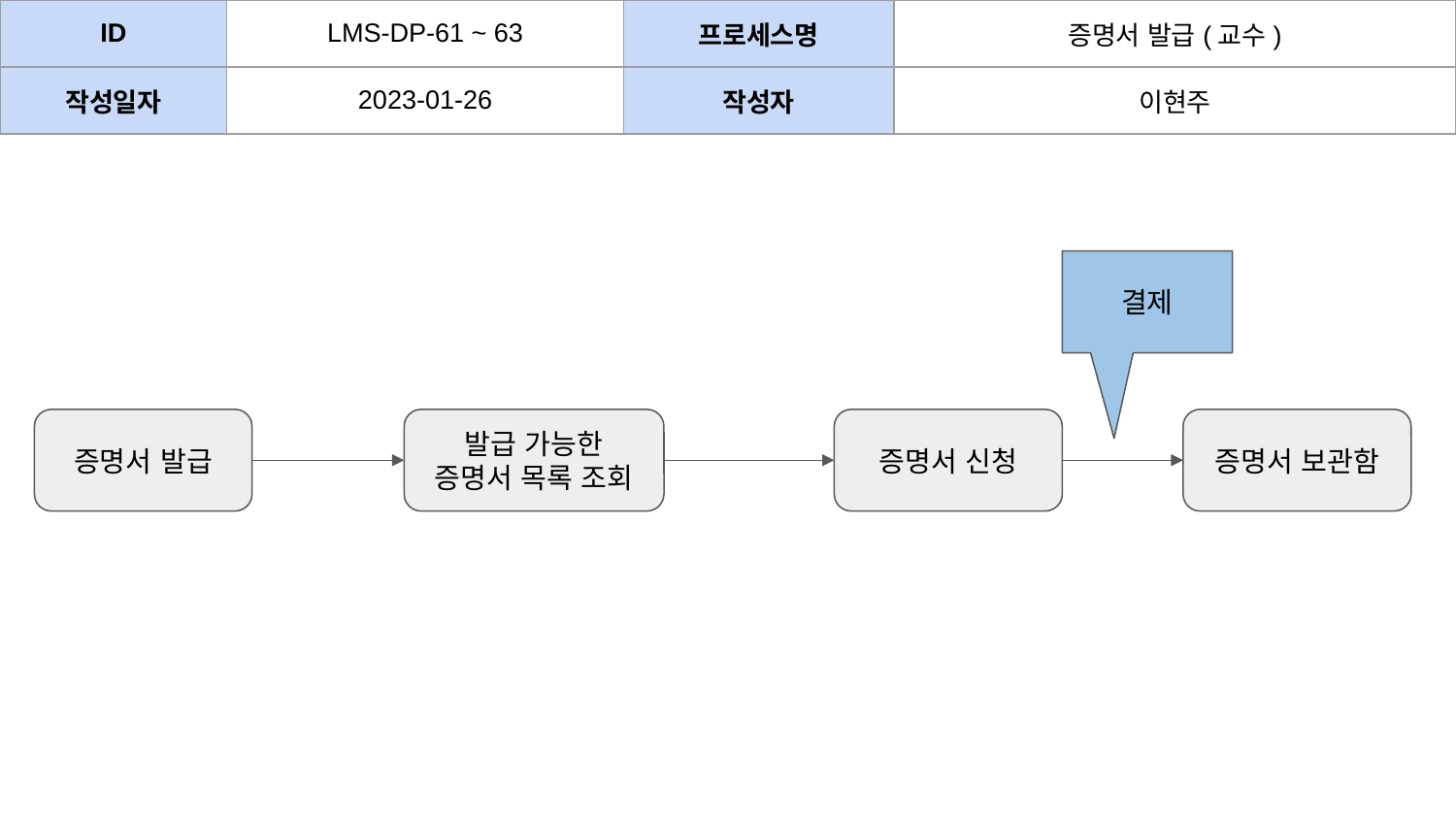

| ID | LMS-DP-61 ~ 63 | 프로세스명 | 증명서 발급(교수) |  |  |
| --- | --- | --- | --- | --- | --- |
| 작성일자 | 2023-01-26 | 작성자 | 이현주 |  |  |
결제
증명서 발급
발급 가능한 증명서 목록 조회
증명서 신청
증명서 보관함